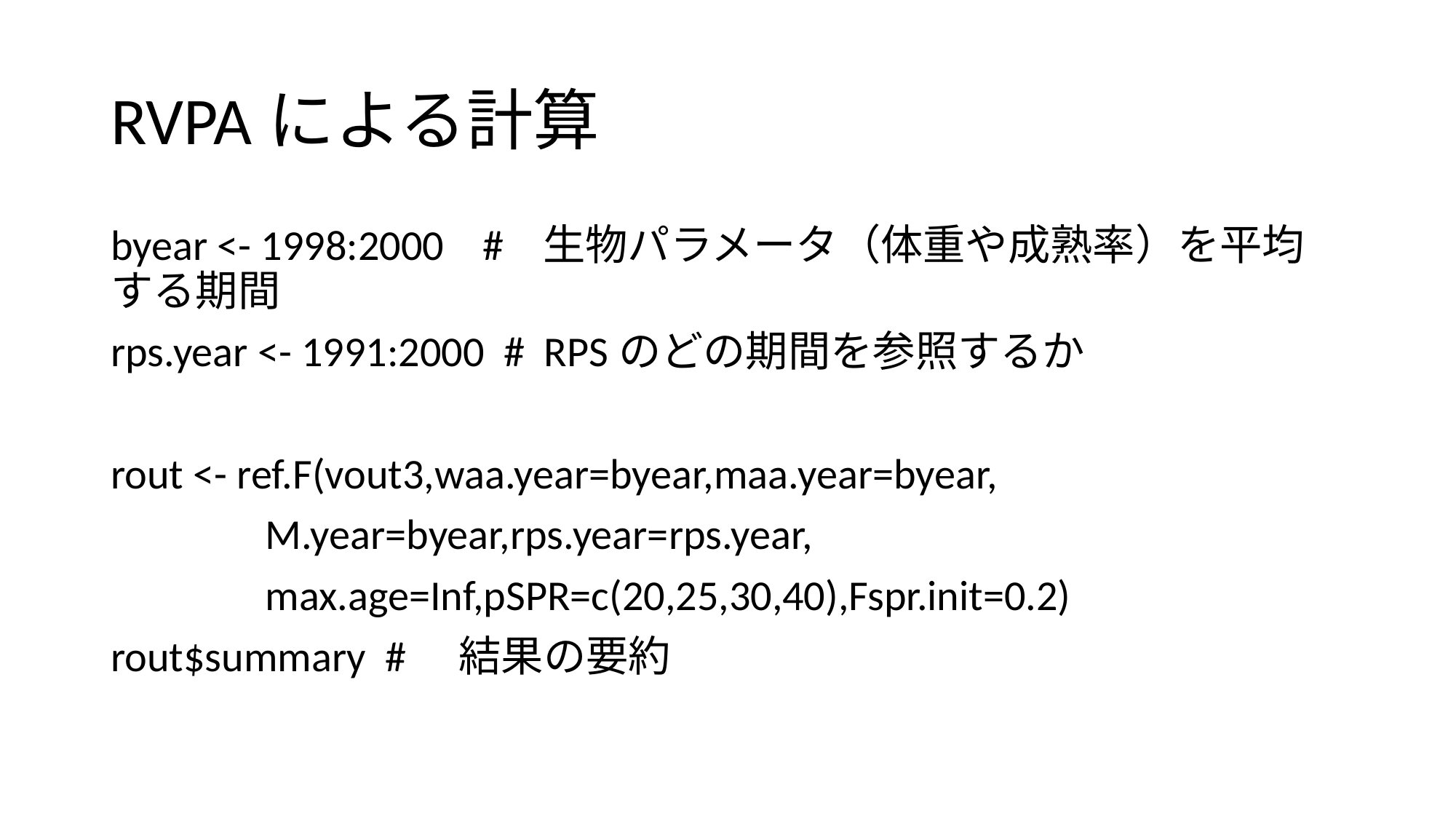

# RVPAによる計算
byear <- 1998:2000    #   生物パラメータ（体重や成熟率）を平均する期間
rps.year <- 1991:2000  #  RPSのどの期間を参照するか

rout <- ref.F(vout3,waa.year=byear,maa.year=byear,
                M.year=byear,rps.year=rps.year,
                max.age=Inf,pSPR=c(20,25,30,40),Fspr.init=0.2)
rout$summary  #　結果の要約